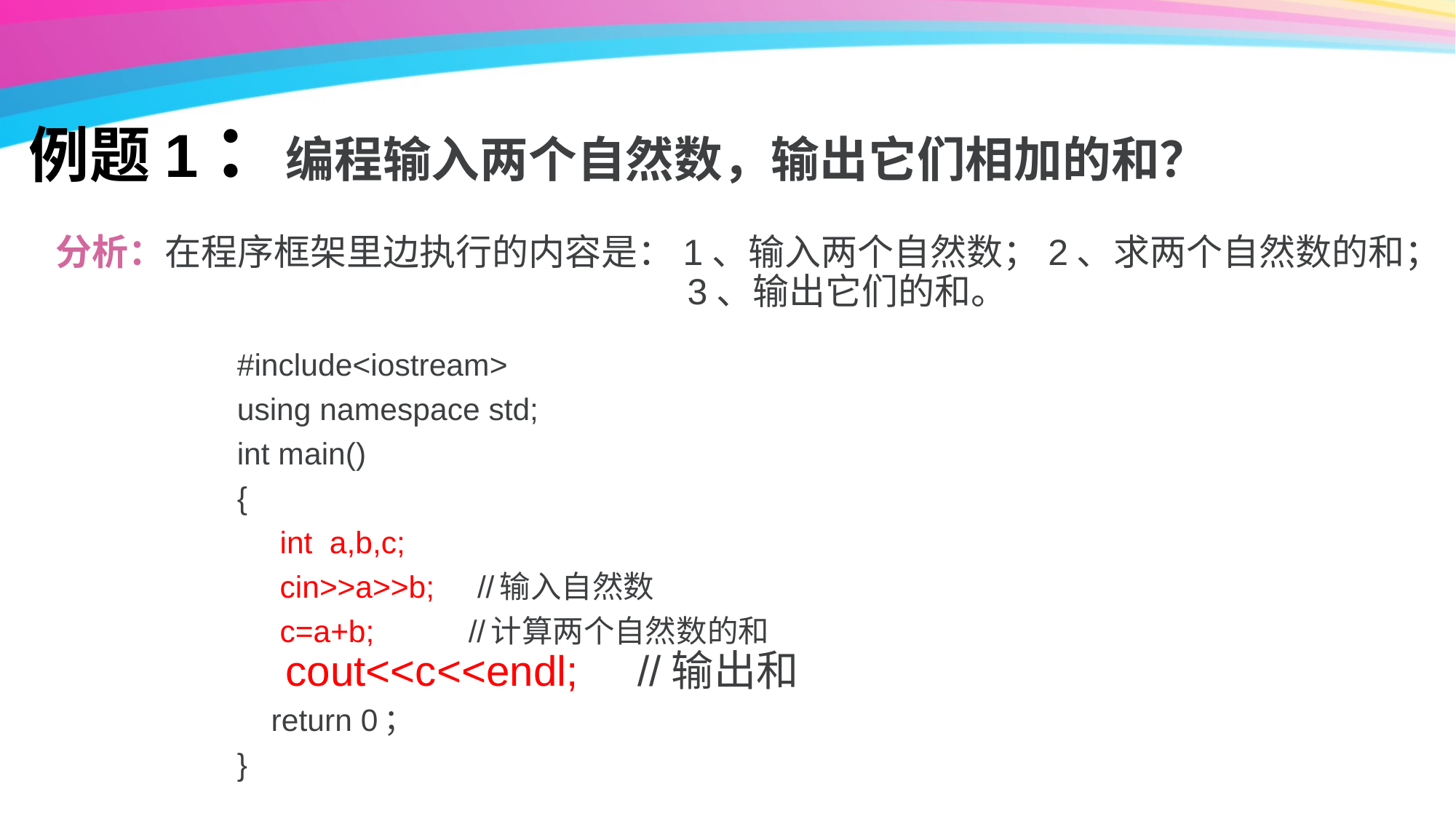

# 例题1：编程输入两个自然数，输出它们相加的和？
分析：在程序框架里边执行的内容是：1、输入两个自然数；2、求两个自然数的和；
                                                              3、输出它们的和。
#include<iostream>
using namespace std;
int main()
{
     int  a,b,c;
     cin>>a>>b;     //输入自然数
     c=a+b;           //计算两个自然数的和

    return 0；
}
cout<<c<<endl;     //输出和